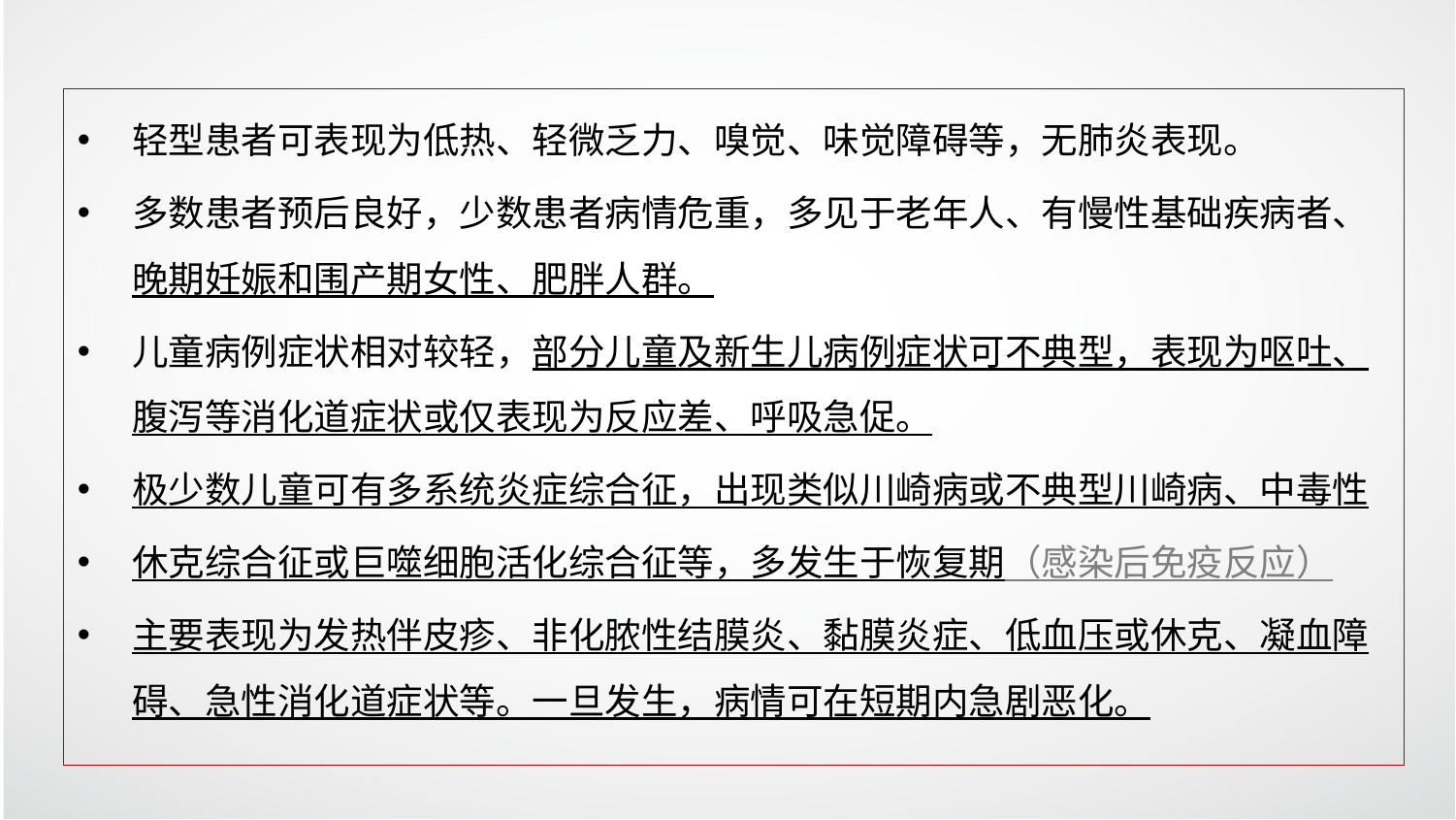

轻型患者可表现为低热、轻微乏力、嗅觉、味觉障碍等，无肺炎表现。
多数患者预后良好，少数患者病情危重，多见于老年人、有慢性基础疾病者、晚期妊娠和围产期女性、肥胖人群。
儿童病例症状相对较轻，部分儿童及新生儿病例症状可不典型，表现为呕吐、腹泻等消化道症状或仅表现为反应差、呼吸急促。
极少数儿童可有多系统炎症综合征，出现类似川崎病或不典型川崎病、中毒性
休克综合征或巨噬细胞活化综合征等，多发生于恢复期（感染后免疫反应）
主要表现为发热伴皮疹、非化脓性结膜炎、黏膜炎症、低血压或休克、凝血障碍、急性消化道症状等。一旦发生，病情可在短期内急剧恶化。